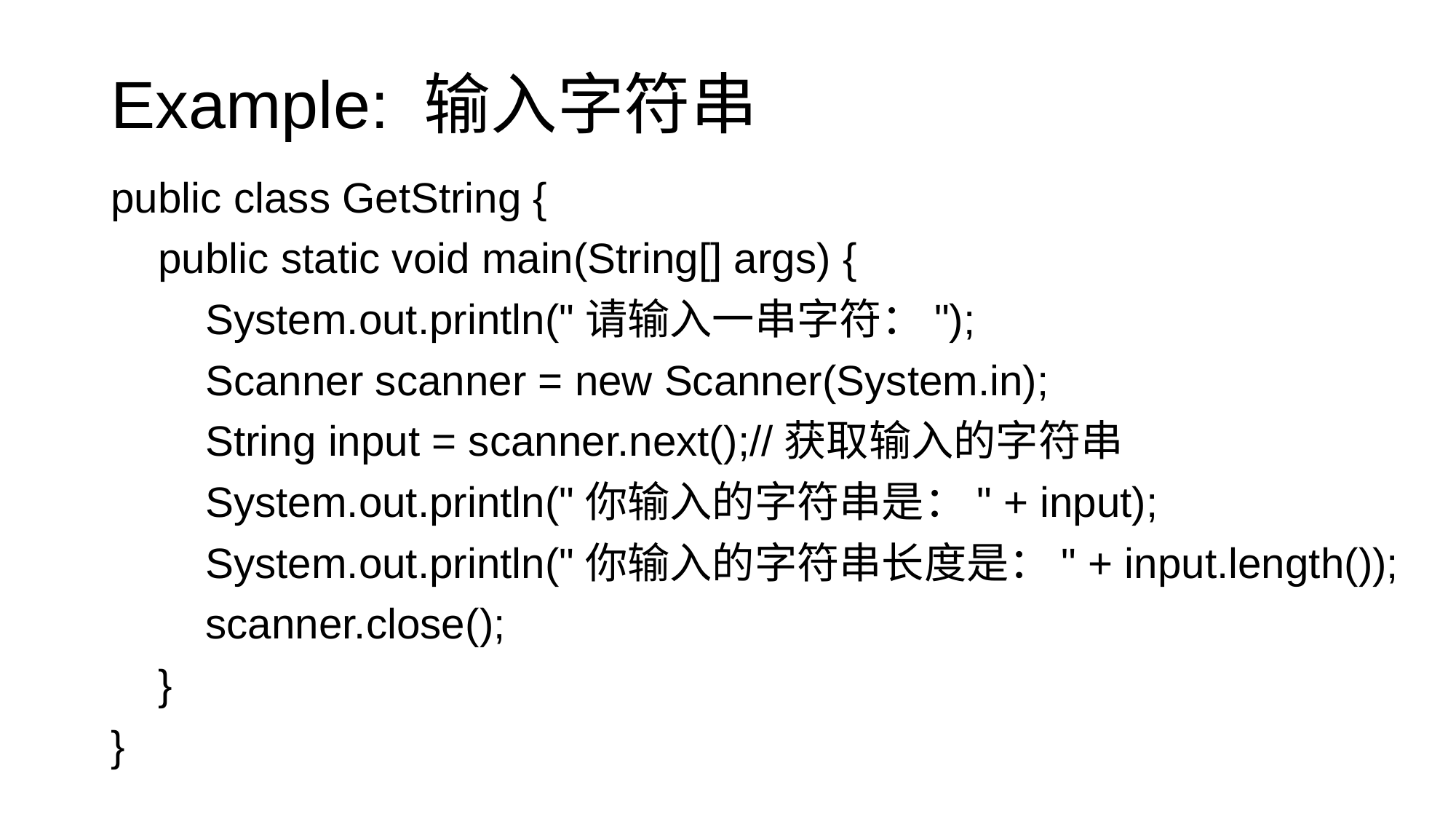

# Example: 输入字符串
public class GetString {
    public static void main(String[] args) {
        System.out.println("请输入一串字符：");
        Scanner scanner = new Scanner(System.in);
        String input = scanner.next();//获取输入的字符串
        System.out.println("你输入的字符串是：" + input);
        System.out.println("你输入的字符串长度是：" + input.length());
        scanner.close();
    }
}